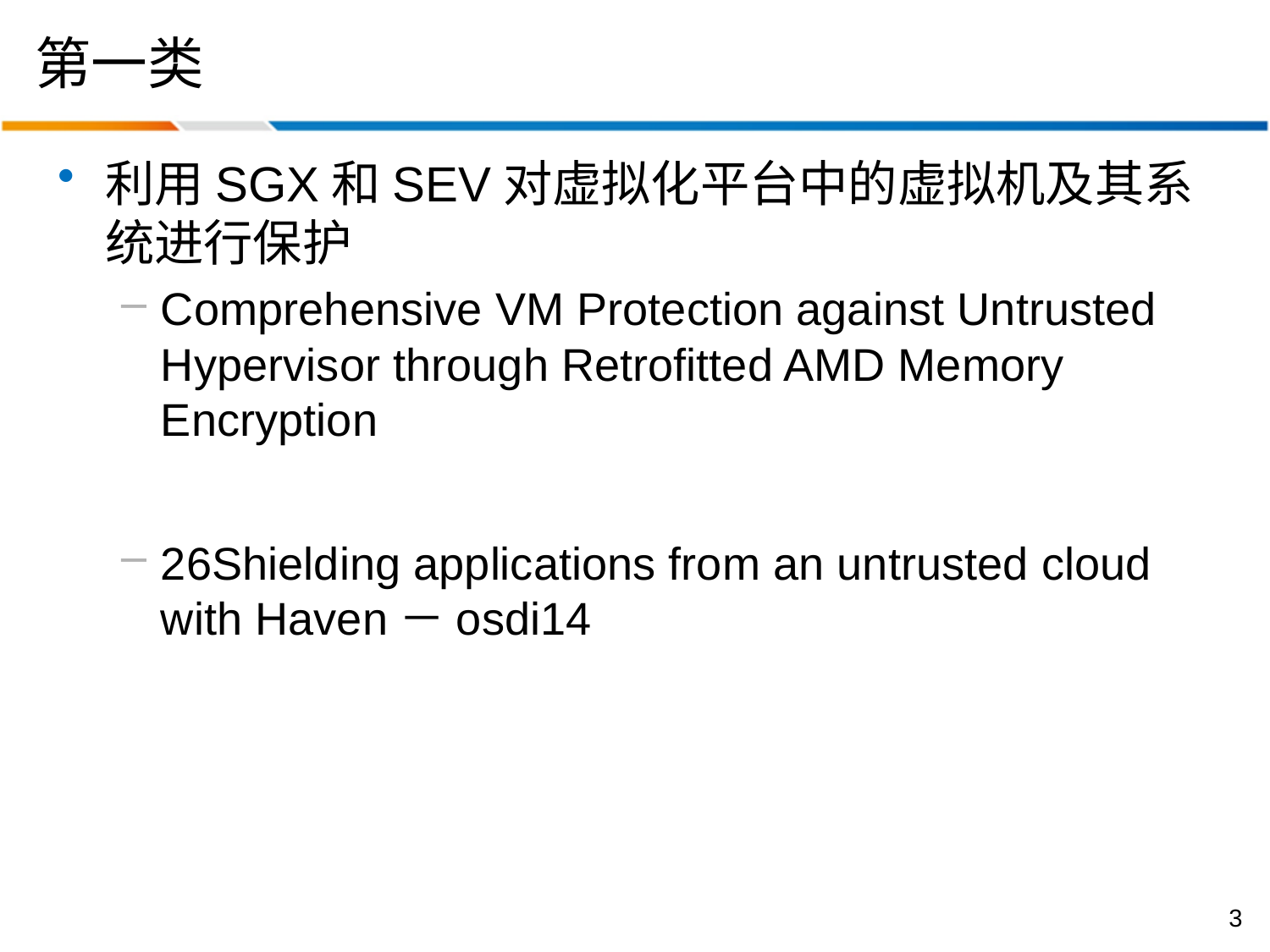

# 第一类
利用SGX和SEV对虚拟化平台中的虚拟机及其系统进行保护
Comprehensive VM Protection against Untrusted Hypervisor through Retrofitted AMD Memory Encryption

26Shielding applications from an untrusted cloud with Haven－osdi14
3